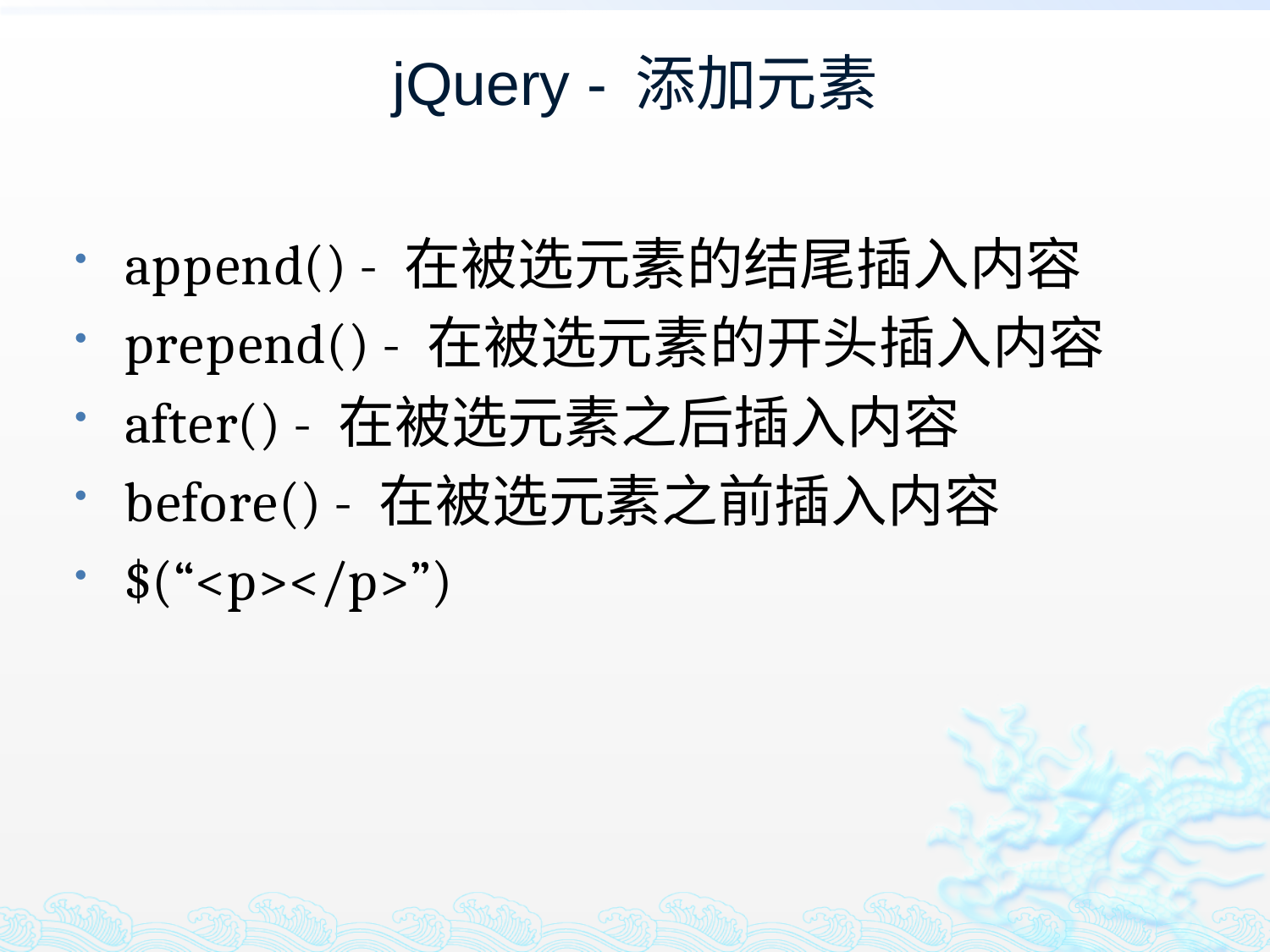

# jQuery - 添加元素
append() - 在被选元素的结尾插入内容
prepend() - 在被选元素的开头插入内容
after() - 在被选元素之后插入内容
before() - 在被选元素之前插入内容
$(“<p></p>”)